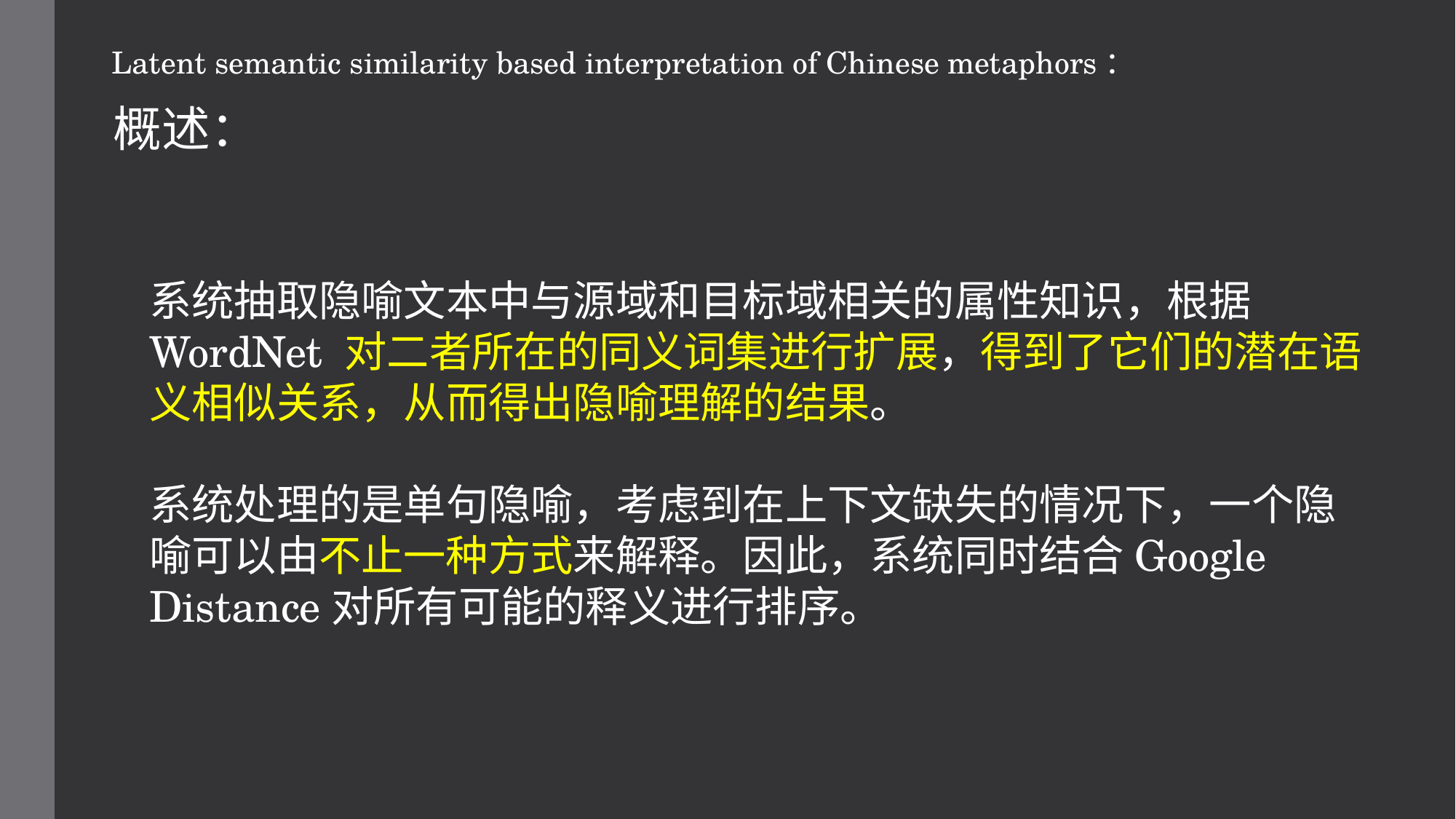

Latent semantic similarity based interpretation of Chinese metaphors：
概述：
系统抽取隐喻文本中与源域和目标域相关的属性知识，根据 WordNet 对二者所在的同义词集进行扩展，得到了它们的潜在语义相似关系，从而得出隐喻理解的结果。

系统处理的是单句隐喻，考虑到在上下文缺失的情况下，一个隐喻可以由不止一种方式来解释。因此，系统同时结合Google Distance对所有可能的释义进行排序。